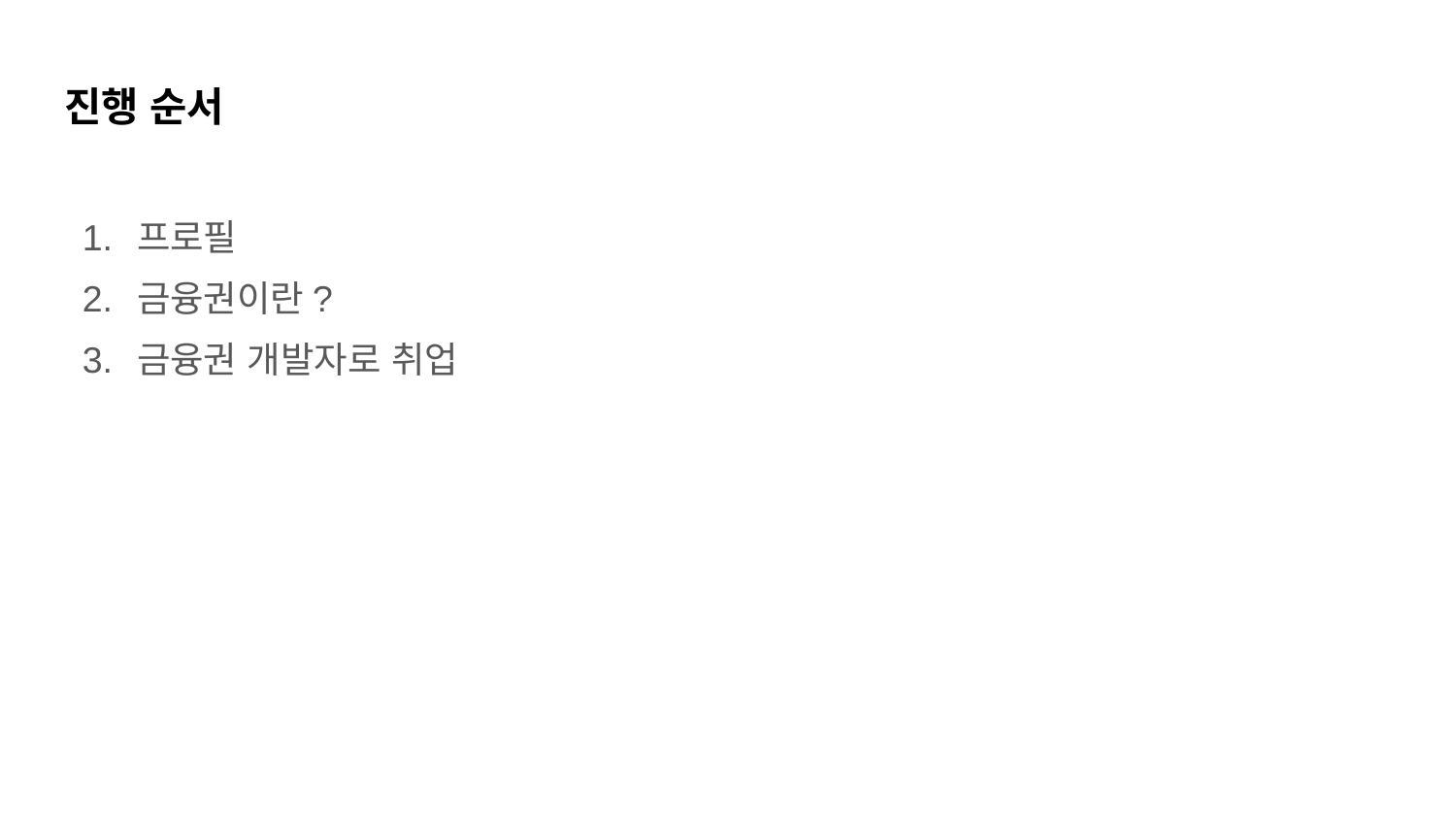

# 진행 순서
프로필
금융권이란?
금융권 개발자로 취업